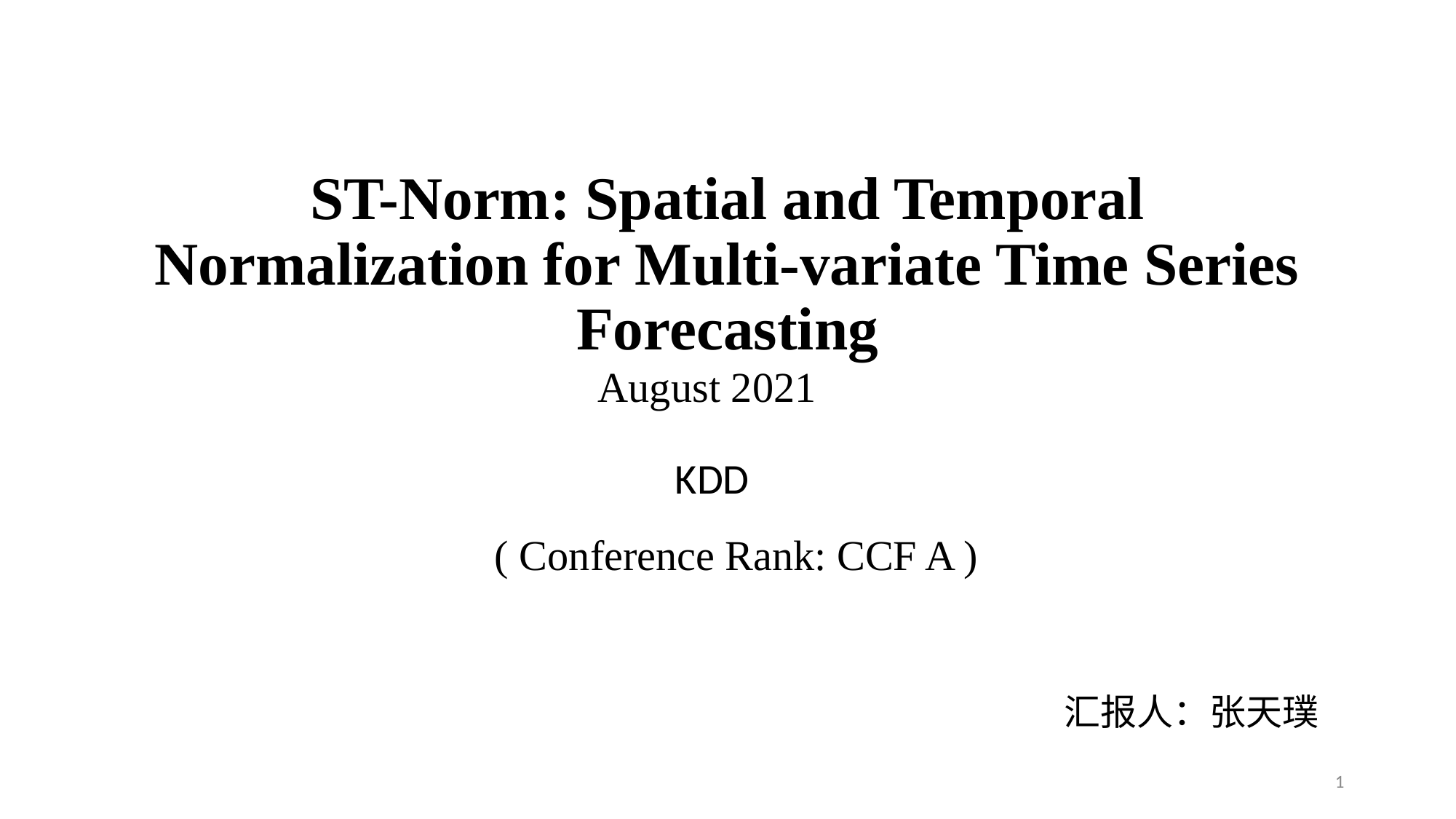

# ST-Norm: Spatial and Temporal Normalization for Multi-variate Time Series Forecasting
August 2021
KDD
( Conference Rank: CCF A )
汇报人：张天璞
1